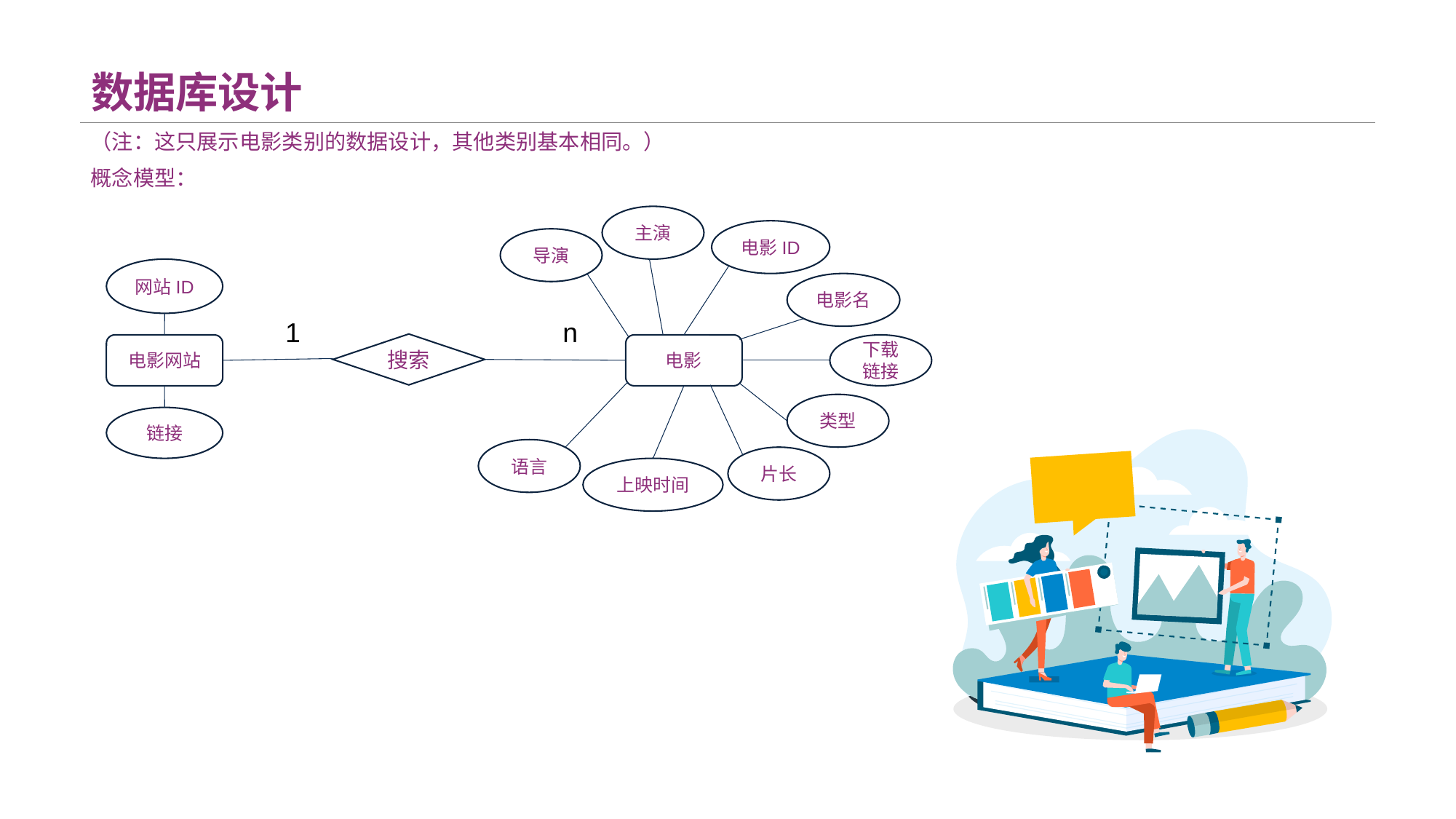

# 数据库设计
（注：这只展示电影类别的数据设计，其他类别基本相同。）
概念模型：
主演
电影ID
导演
网站ID
电影名
1
n
搜索
电影网站
电影
下载链接
类型
链接

语言
片长
上映时间
6